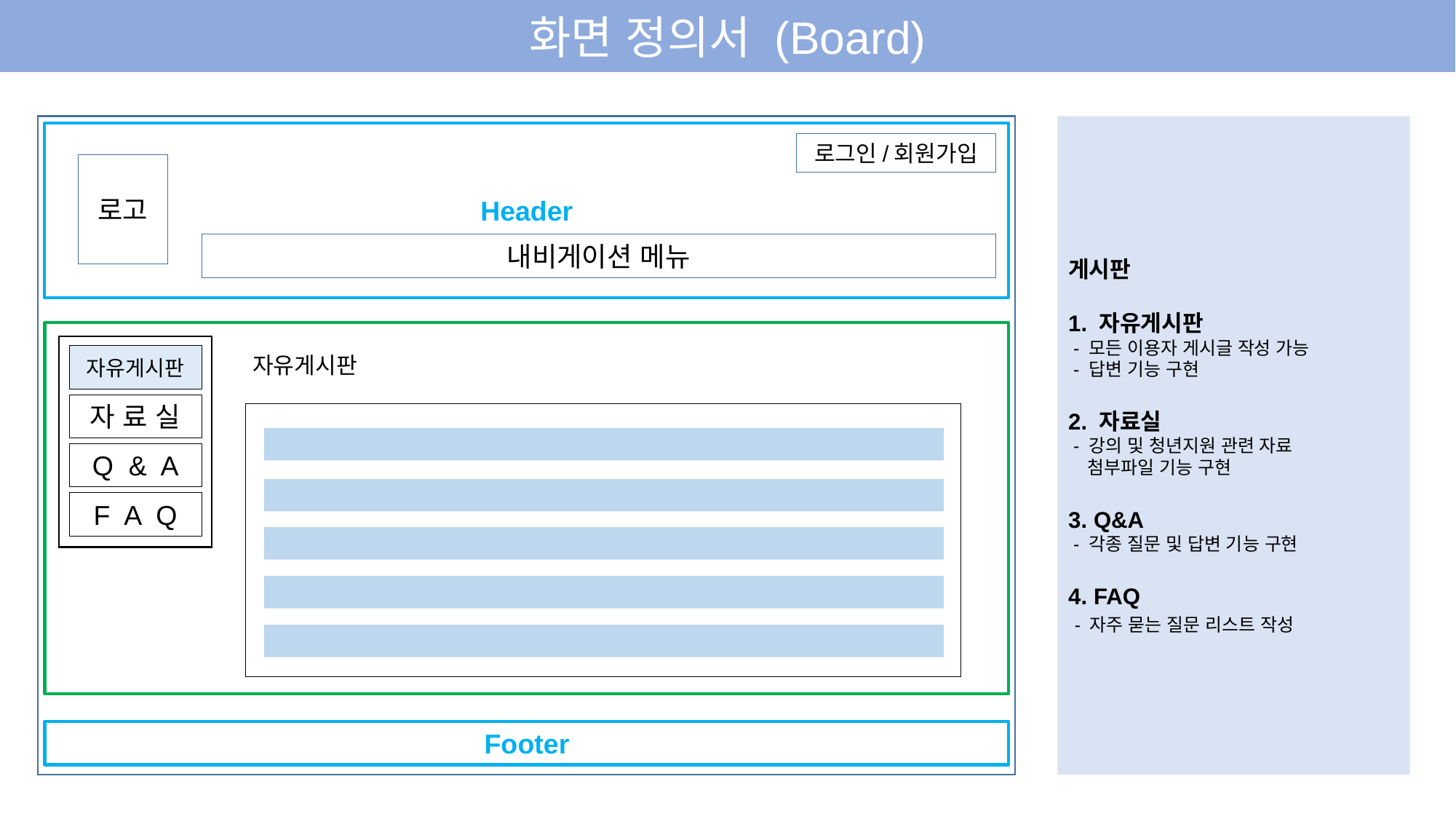

화면 정의서 (Board)

게시판

1. 자유게시판
 - 모든 이용자 게시글 작성 가능
 - 답변 기능 구현

2. 자료실
 - 강의 및 청년지원 관련 자료
   첨부파일 기능 구현

3. Q&A
 - 각종 질문 및 답변 기능 구현

4. FAQ
 - 자주 묻는 질문 리스트 작성

Header

로그인/회원가입

로고

내비게이션 메뉴

자유게시판

자유게시판
자 료 실

Q  &  A

F  A  Q

Footer